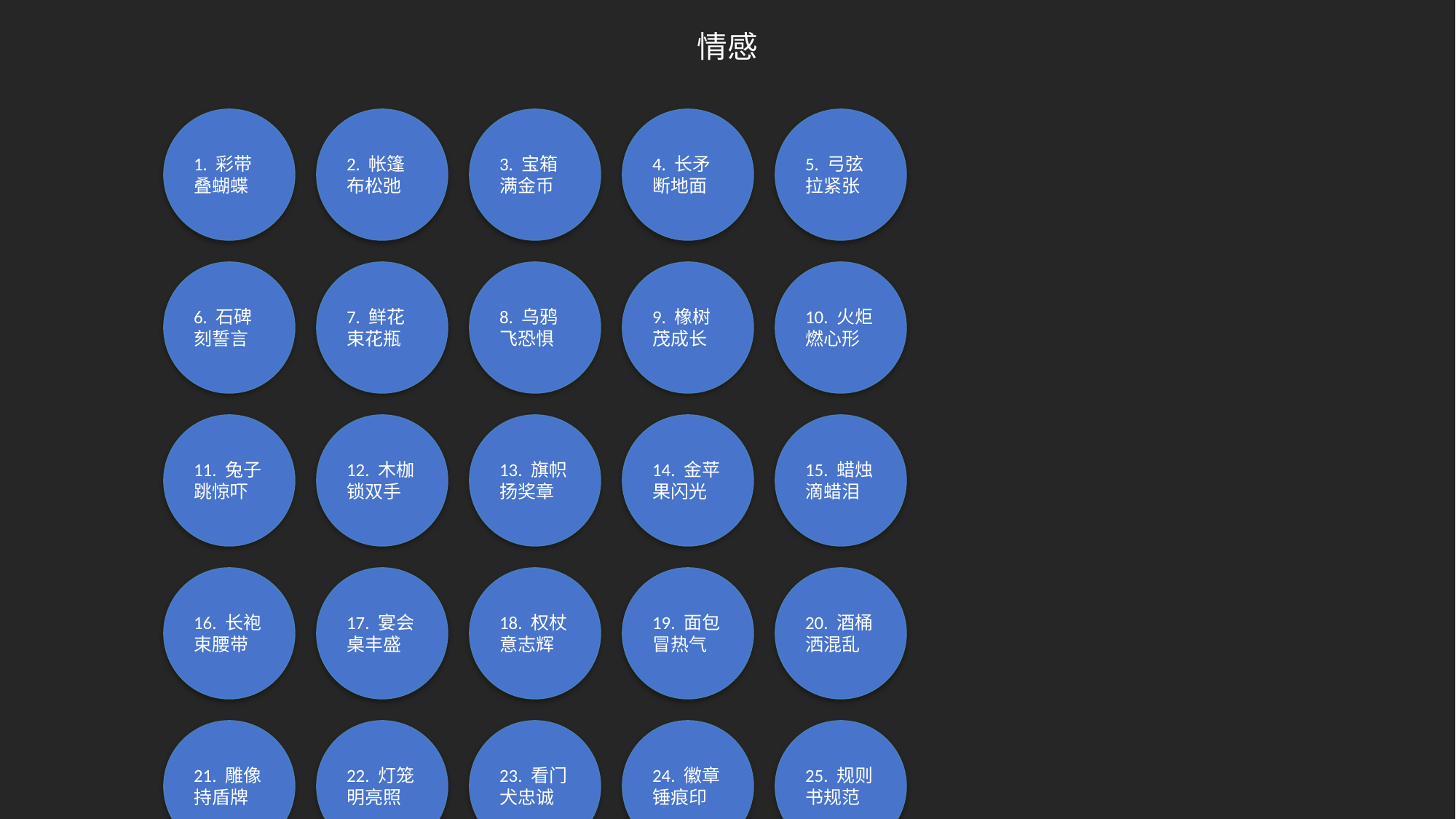

情感
1. 彩带叠蝴蝶
2. 帐篷布松弛
3. 宝箱满金币
4. 长矛断地面
5. 弓弦拉紧张
6. 石碑刻誓言
7. 鲜花束花瓶
8. 乌鸦飞恐惧
9. 橡树茂成长
10. 火炬燃心形
11. 兔子跳惊吓
12. 木枷锁双手
13. 旗帜扬奖章
14. 金苹果闪光
15. 蜡烛滴蜡泪
16. 长袍束腰带
17. 宴会桌丰盛
18. 权杖意志辉
19. 面包冒热气
20. 酒桶洒混乱
21. 雕像持盾牌
22. 灯笼明亮照
23. 看门犬忠诚
24. 徽章锤痕印
25. 规则书规范